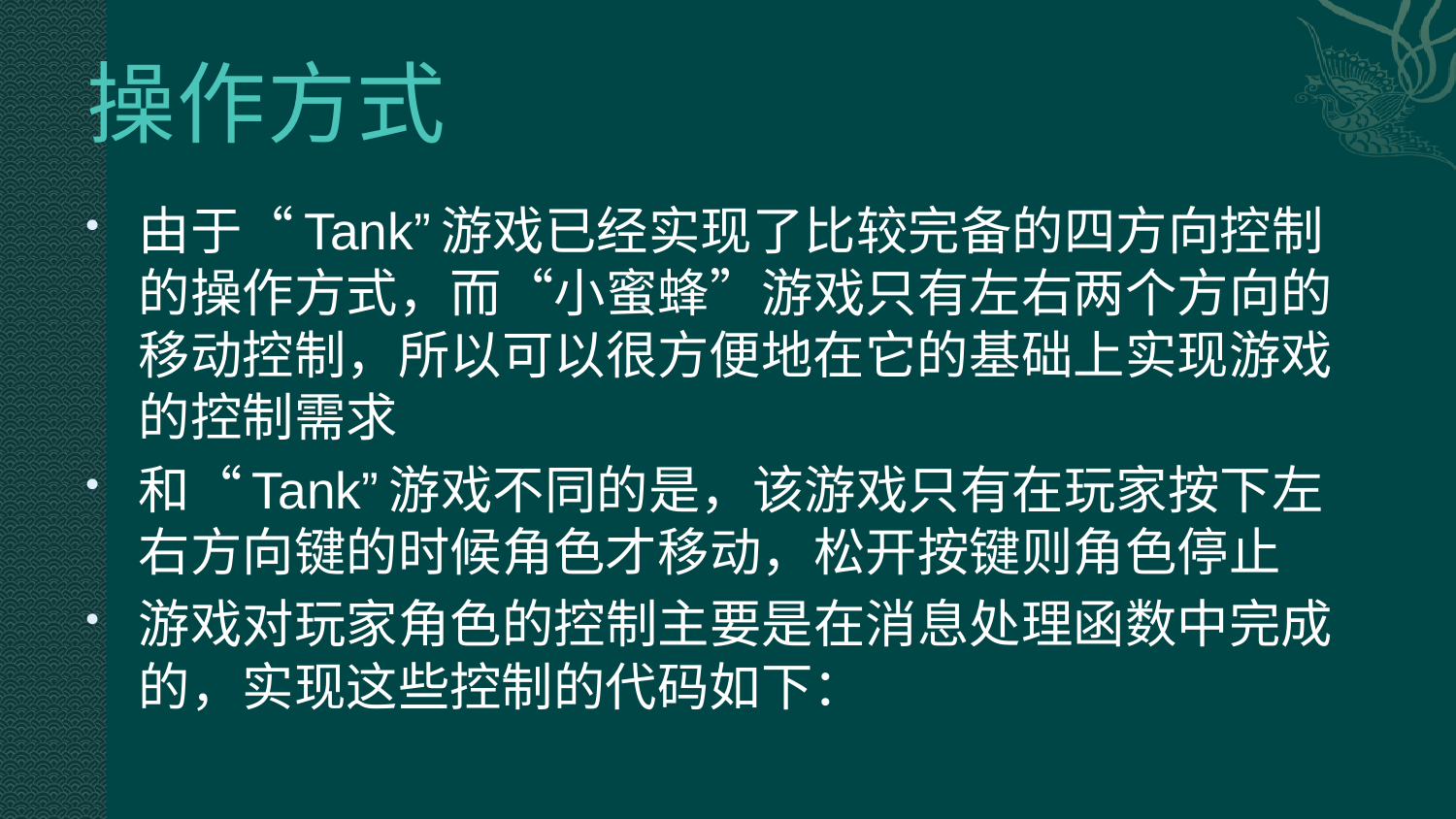

# 操作方式
由于“Tank”游戏已经实现了比较完备的四方向控制的操作方式，而“小蜜蜂”游戏只有左右两个方向的移动控制，所以可以很方便地在它的基础上实现游戏的控制需求
和“Tank”游戏不同的是，该游戏只有在玩家按下左右方向键的时候角色才移动，松开按键则角色停止
游戏对玩家角色的控制主要是在消息处理函数中完成的，实现这些控制的代码如下：